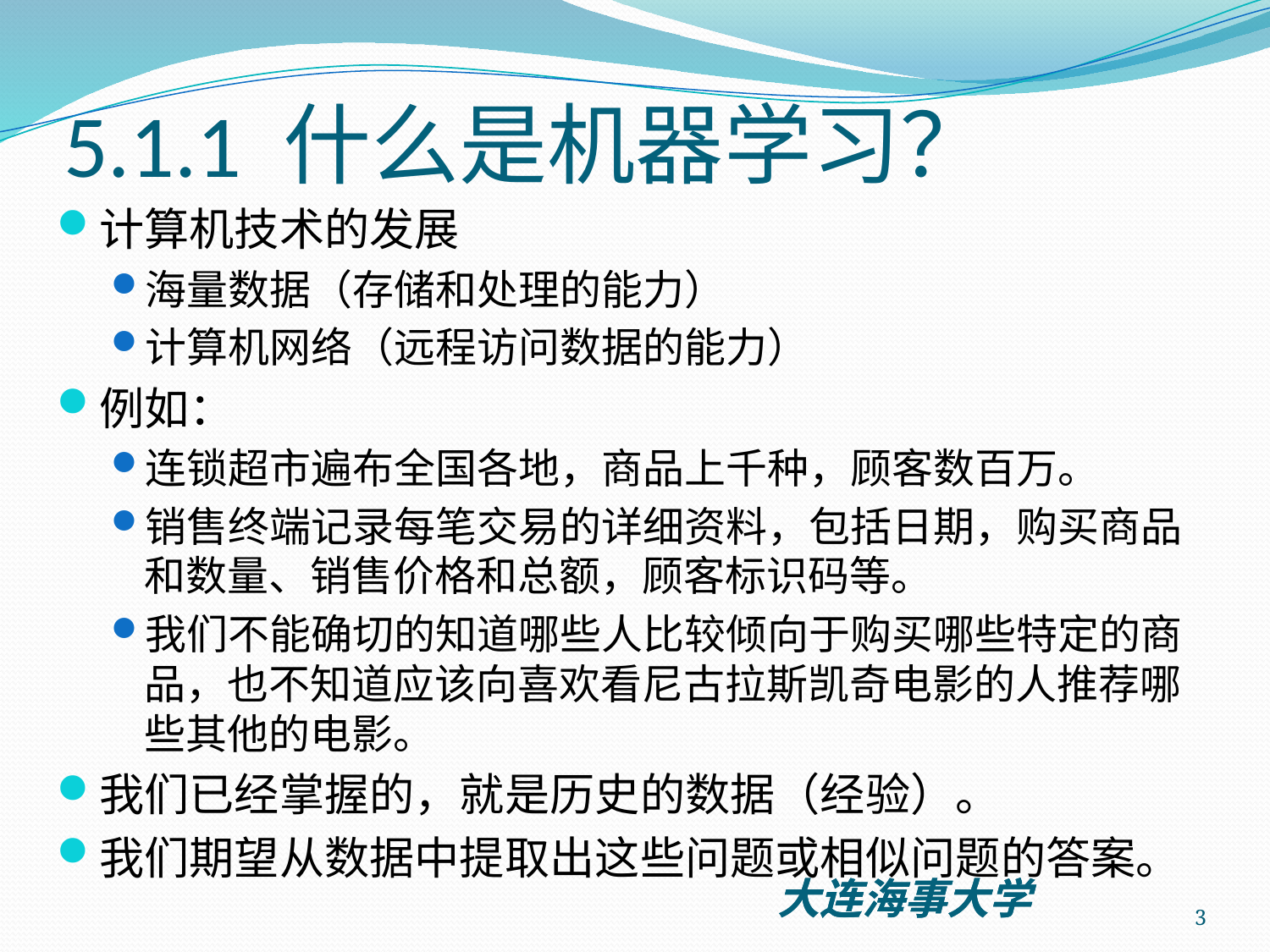

# 5.1.1 什么是机器学习？
计算机技术的发展
海量数据（存储和处理的能力）
计算机网络（远程访问数据的能力）
例如：
连锁超市遍布全国各地，商品上千种，顾客数百万。
销售终端记录每笔交易的详细资料，包括日期，购买商品和数量、销售价格和总额，顾客标识码等。
我们不能确切的知道哪些人比较倾向于购买哪些特定的商品，也不知道应该向喜欢看尼古拉斯凯奇电影的人推荐哪些其他的电影。
我们已经掌握的，就是历史的数据（经验）。
我们期望从数据中提取出这些问题或相似问题的答案。

3